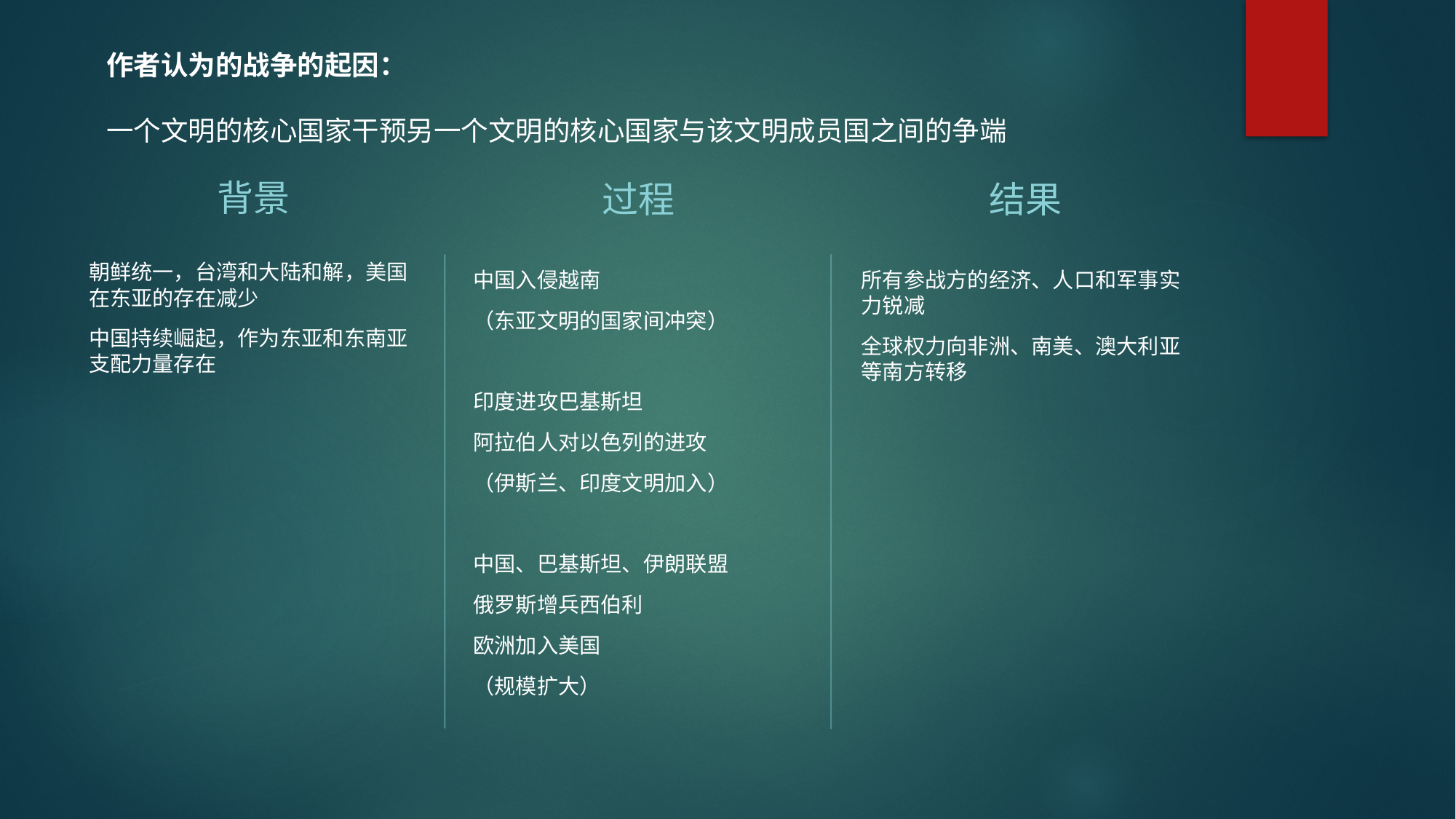

作者认为的战争的起因：

一个文明的核心国家干预另一个文明的核心国家与该文明成员国之间的争端
背景
过程
结果
朝鲜统一，台湾和大陆和解，美国在东亚的存在减少
中国持续崛起，作为东亚和东南亚支配力量存在
中国入侵越南
（东亚文明的国家间冲突）

印度进攻巴基斯坦
阿拉伯人对以色列的进攻
（伊斯兰、印度文明加入）

中国、巴基斯坦、伊朗联盟
俄罗斯增兵西伯利
欧洲加入美国
（规模扩大）

所有参战方的经济、人口和军事实力锐减
全球权力向非洲、南美、澳大利亚等南方转移